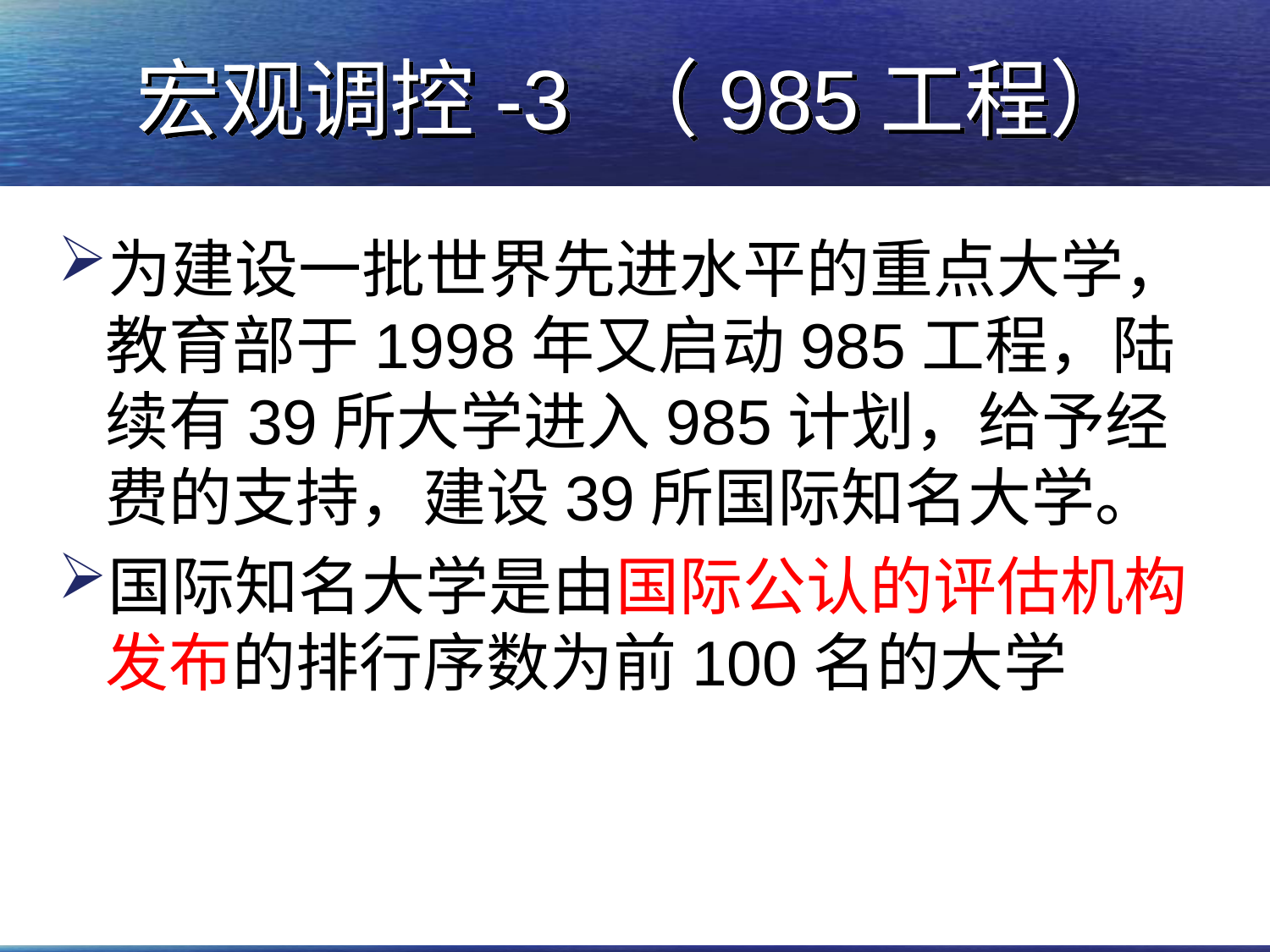

# 宏观调控-3 （985工程）
为建设一批世界先进水平的重点大学，教育部于1998年又启动985工程，陆续有39所大学进入985计划，给予经费的支持，建设39所国际知名大学。
国际知名大学是由国际公认的评估机构发布的排行序数为前100名的大学